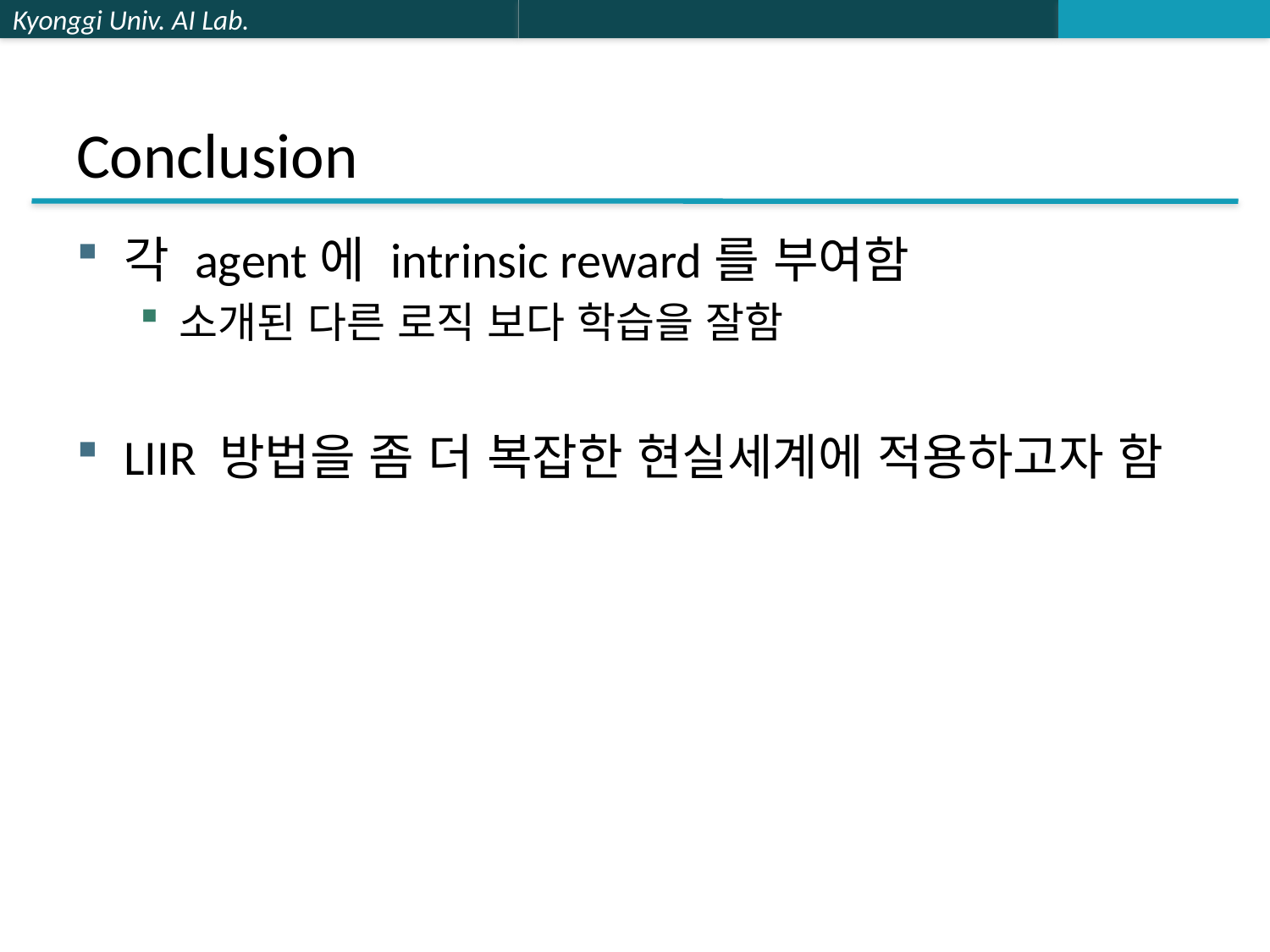

# Conclusion
각 agent에 intrinsic reward를 부여함
소개된 다른 로직 보다 학습을 잘함

LIIR 방법을 좀 더 복잡한 현실세계에 적용하고자 함